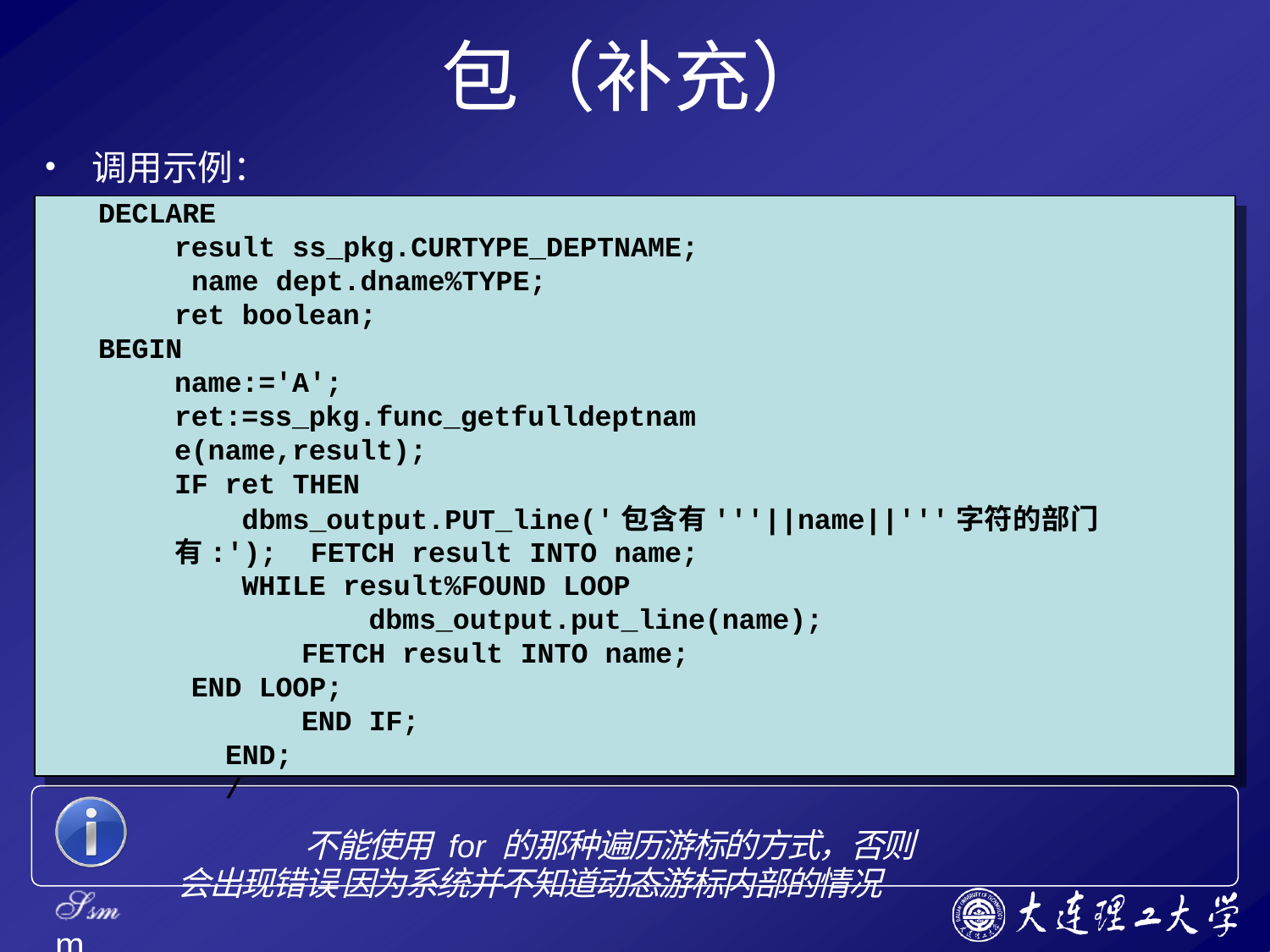

# 包（补充）
调用示例：
DECLARE
result ss_pkg.CURTYPE_DEPTNAME;  name dept.dname%TYPE;
ret boolean;
BEGIN
name:='A';
ret:=ss_pkg.func_getfulldeptname(name,result);
IF ret THEN
dbms_output.PUT_line('包含有'''||name||'''字符的部门有:');  FETCH result INTO name;
WHILE result%FOUND LOOP
dbms_output.put_line(name);
FETCH result INTO name;  END LOOP;
END IF;
END;
/
不能使用 for 的那种遍历游标的方式，否则会出现错误 因为系统并不知道动态游标内部的情况

Ssm